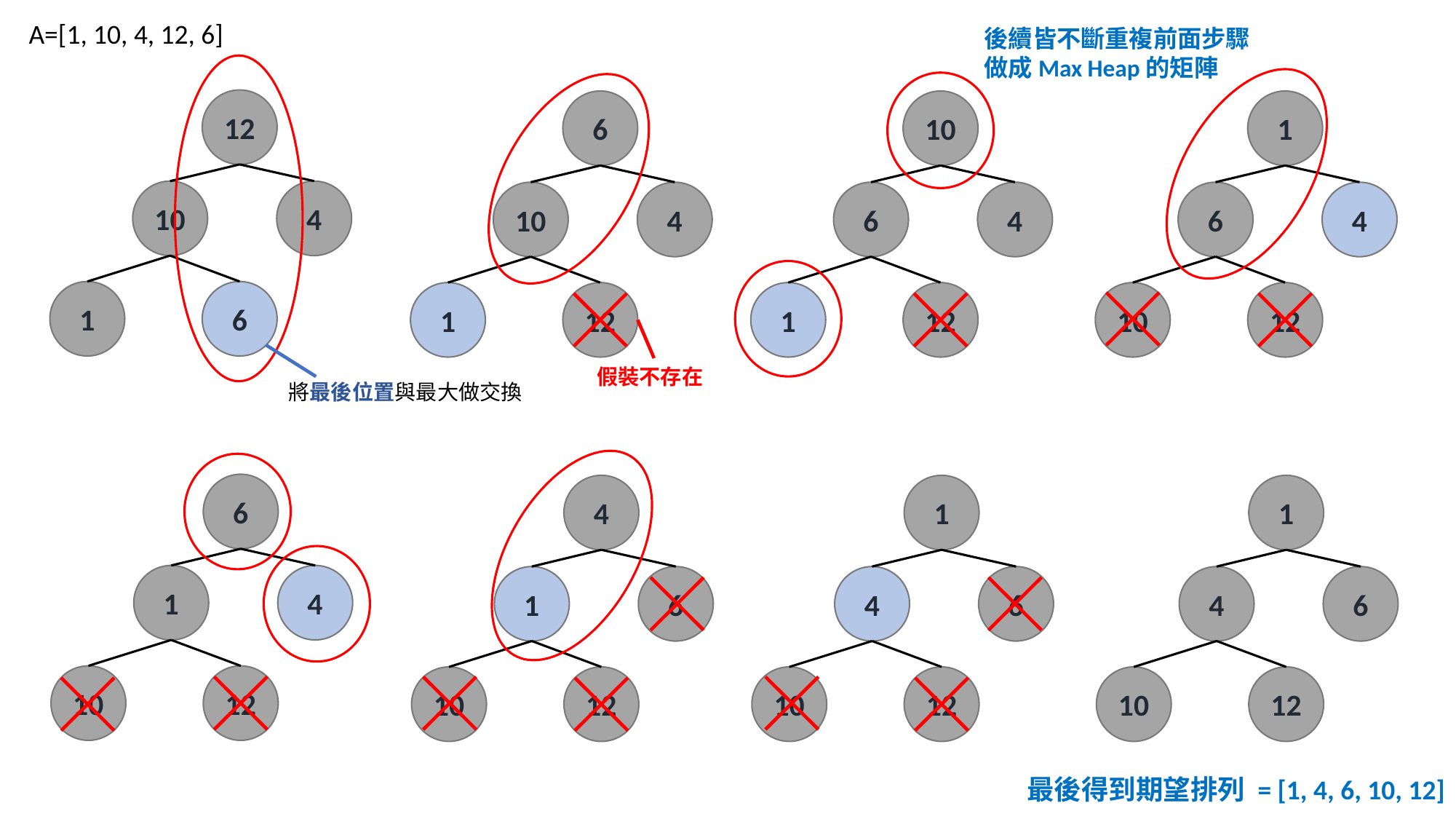

A=[1, 10, 4, 12, 6]
後續皆不斷重複前面步驟做成Max Heap的矩陣

12
6
10
1
10
4
10
4
6
4
6
4

1
6
1
12
1
12
10
12
假裝不存在
將最後位置與最大做交換

6
4
1
1

1
4
1
6
4
6
4
6
10
12
10
12
10
12
10
12
最後得到期望排列 = [1, 4, 6, 10, 12]